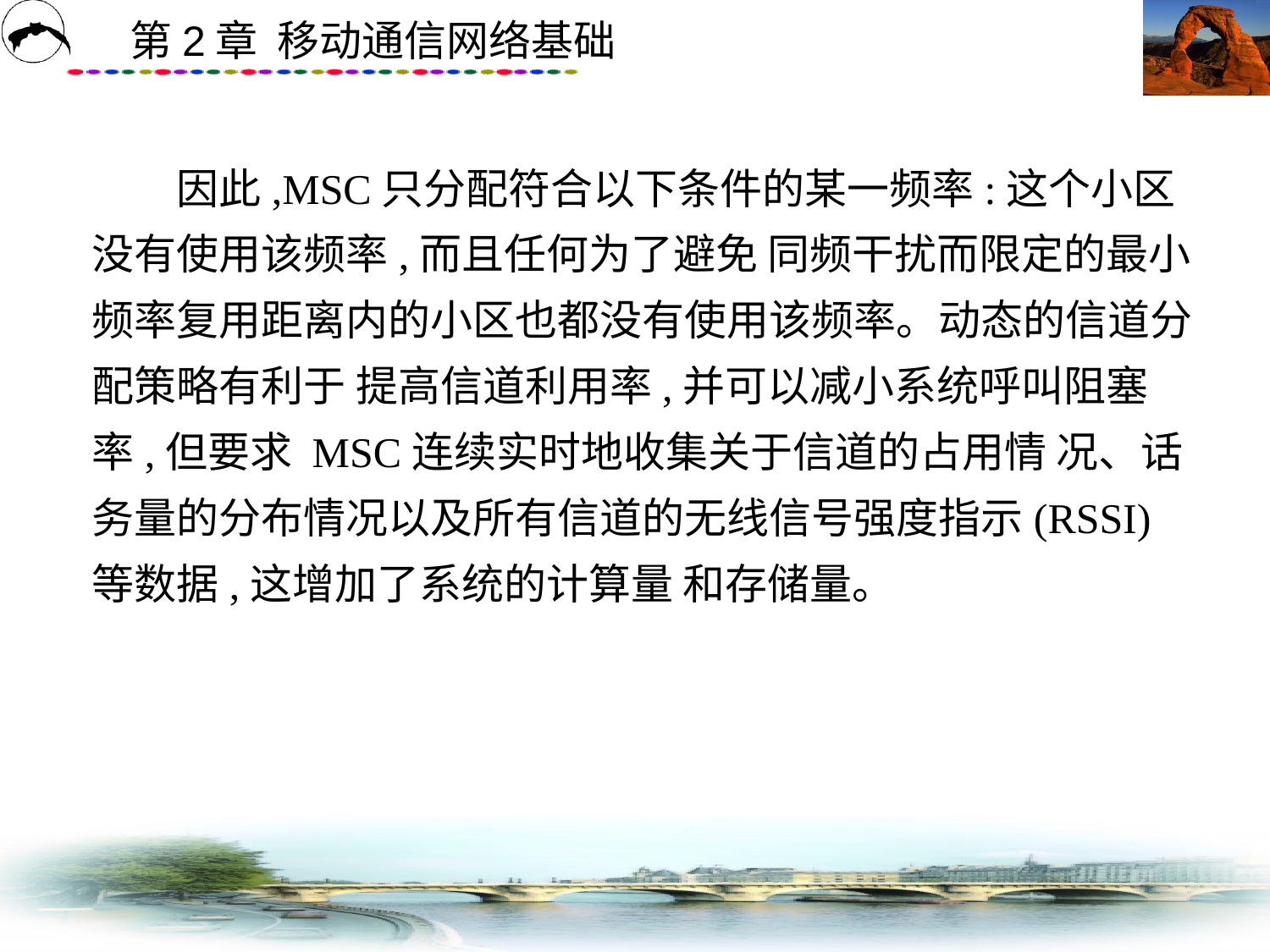

# 因此,MSC只分配符合以下条件的某一频率:这个小区没有使用该频率,而且任何为了避免 同频干扰而限定的最小频率复用距离内的小区也都没有使用该频率。动态的信道分配策略有利于 提高信道利用率,并可以减小系统呼叫阻塞率,但要求 MSC连续实时地收集关于信道的占用情 况、话务量的分布情况以及所有信道的无线信号强度指示(RSSI)等数据,这增加了系统的计算量 和存储量。